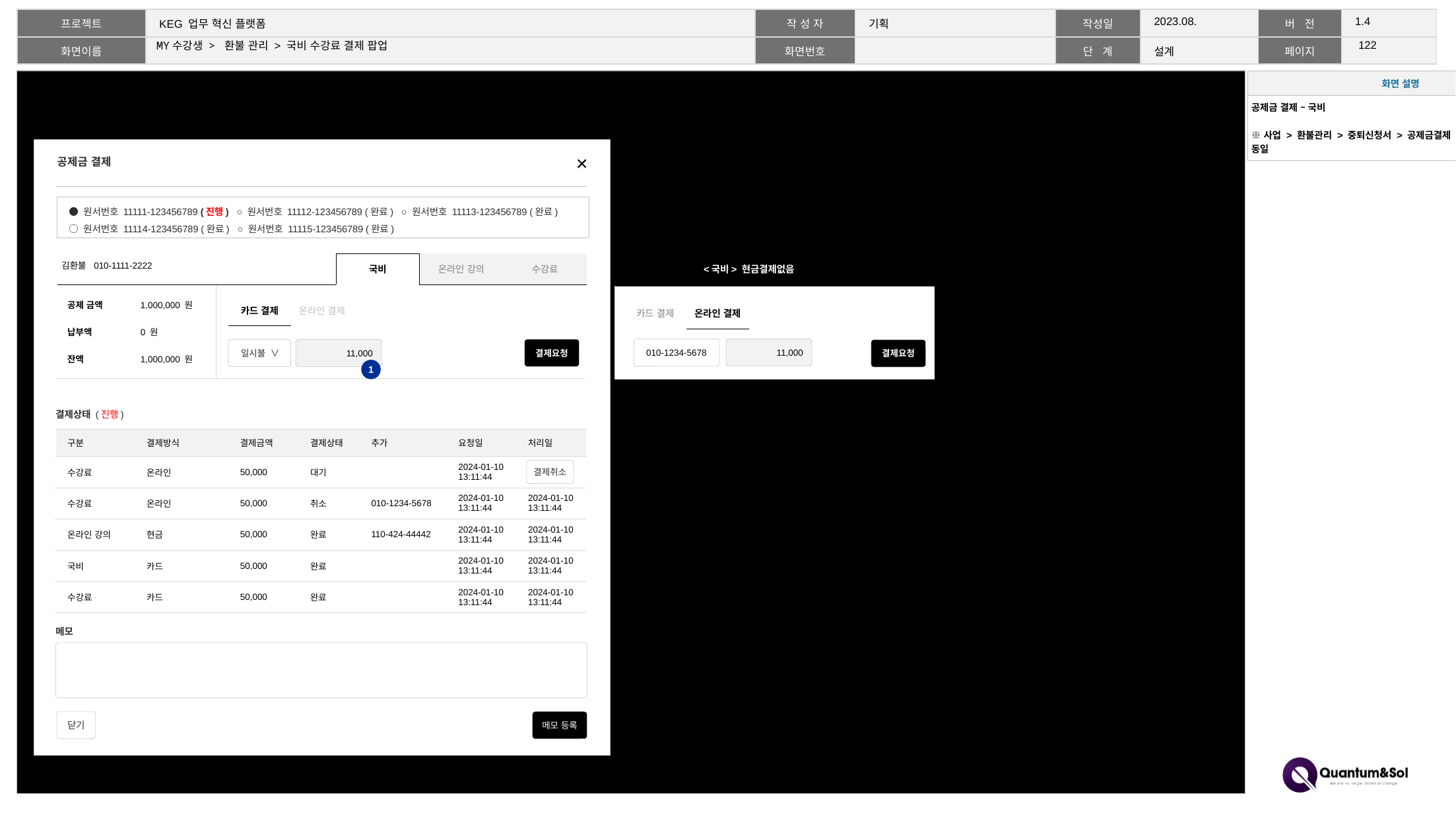

122

# MY수강생 > 환불 관리 > 국비 수강료 결제 팝업
| 화면 설명 |
| --- |
| 공제금 결제 – 국비 ※사업 > 환불관리 > 중퇴신청서 > 공제금결제 > 국비 수강료 화면과 동일 |
공제금 결제
● 원서번호 11111-123456789 (진행)   ○ 원서번호 11112-123456789 (완료)   ○ 원서번호 11113-123456789 (완료)
○ 원서번호 11114-123456789 (완료)   ○ 원서번호 11115-123456789 (완료)
수강등록
<국비> 현금결제없음
| 김환불 010-1111-2222 |  | 국비 | 온라인 강의 | 수강료 |
| --- | --- | --- | --- | --- |
| 공제 금액 | 1,000,000 원 |  |  |  |  |
| --- | --- | --- | --- | --- | --- |
| 납부액 | 0 원 |  |  |  |  |
| 잔액 | 1,000,000 원 |  |  |  |  |
|  |  |  |  |
| --- | --- | --- | --- |
|  |  |  |  |
|  |  |  |  |
| 카드 결제 | 온라인 결제 |
| --- | --- |
| 카드 결제 | 온라인 결제 |
| --- | --- |
11,000
010-1234-5678
결제요청
일시불  ∨
11,000
결제요청
1
결제상태 (진행)
| 구분 | 결제방식 | 결제금액 | 결제상태 | 추가 | 요청일 | 처리일 |
| --- | --- | --- | --- | --- | --- | --- |
| 수강료 | 온라인 | 50,000 | 대기 |  | 2024-01-10 13:11:44 |  |
| 수강료 | 온라인 | 50,000 | 취소 | 010-1234-5678 | 2024-01-10 13:11:44 | 2024-01-10 13:11:44 |
| 온라인 강의 | 현금 | 50,000 | 완료 | 110-424-44442 | 2024-01-10 13:11:44 | 2024-01-10 13:11:44 |
| 국비 | 카드 | 50,000 | 완료 |  | 2024-01-10 13:11:44 | 2024-01-10 13:11:44 |
| 수강료 | 카드 | 50,000 | 완료 |  | 2024-01-10 13:11:44 | 2024-01-10 13:11:44 |
결제취소
메모

닫기
메모 등록